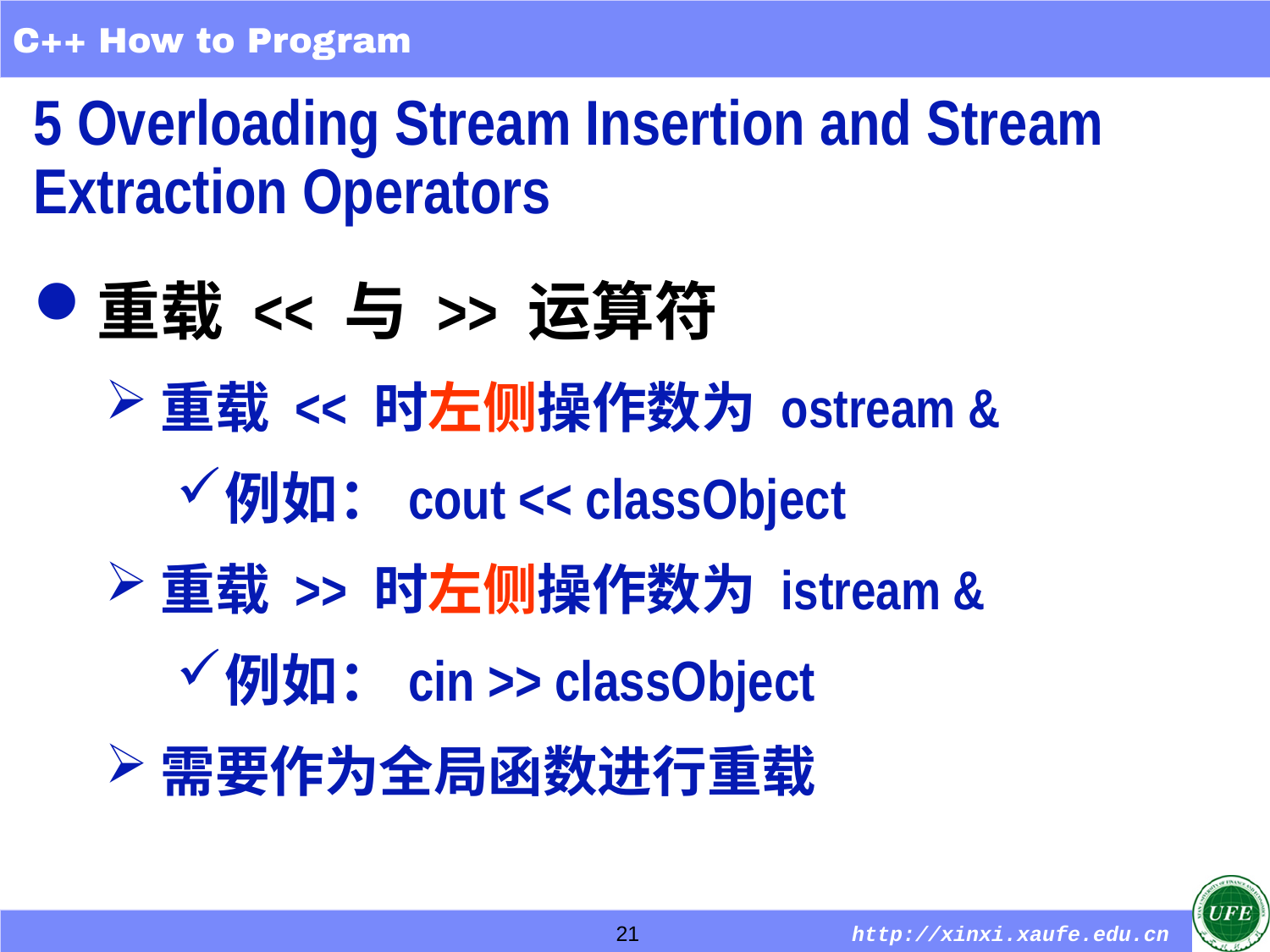

5 Overloading Stream Insertion and Stream Extraction Operators
重载 << 与 >> 运算符
重载 << 时左侧操作数为 ostream &
例如：cout << classObject
重载 >> 时左侧操作数为 istream &
例如：cin >> classObject
需要作为全局函数进行重载
21